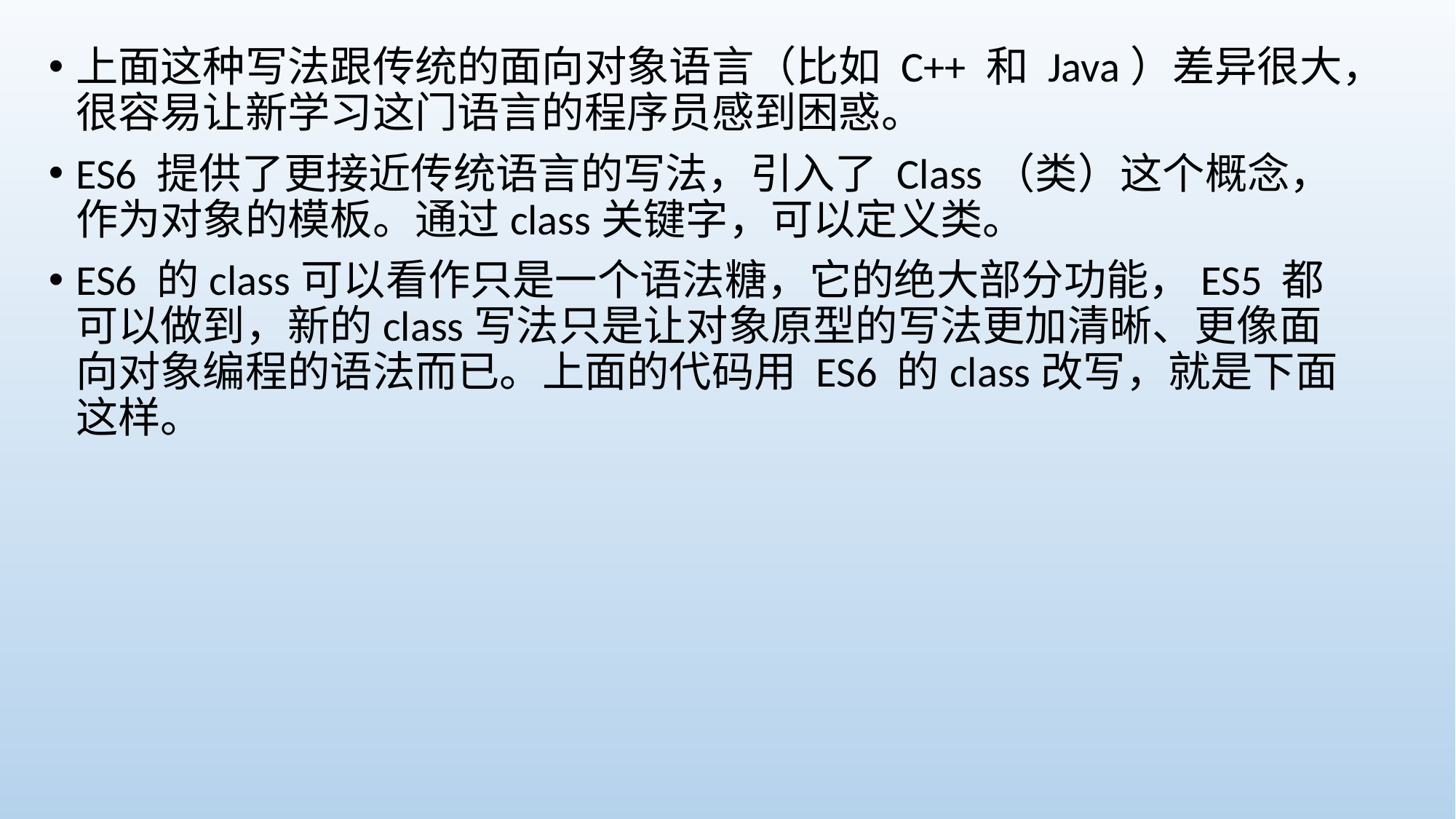

上面这种写法跟传统的面向对象语言（比如 C++ 和 Java）差异很大，很容易让新学习这门语言的程序员感到困惑。
ES6 提供了更接近传统语言的写法，引入了 Class（类）这个概念，作为对象的模板。通过class关键字，可以定义类。
ES6 的class可以看作只是一个语法糖，它的绝大部分功能，ES5 都可以做到，新的class写法只是让对象原型的写法更加清晰、更像面向对象编程的语法而已。上面的代码用 ES6 的class改写，就是下面这样。